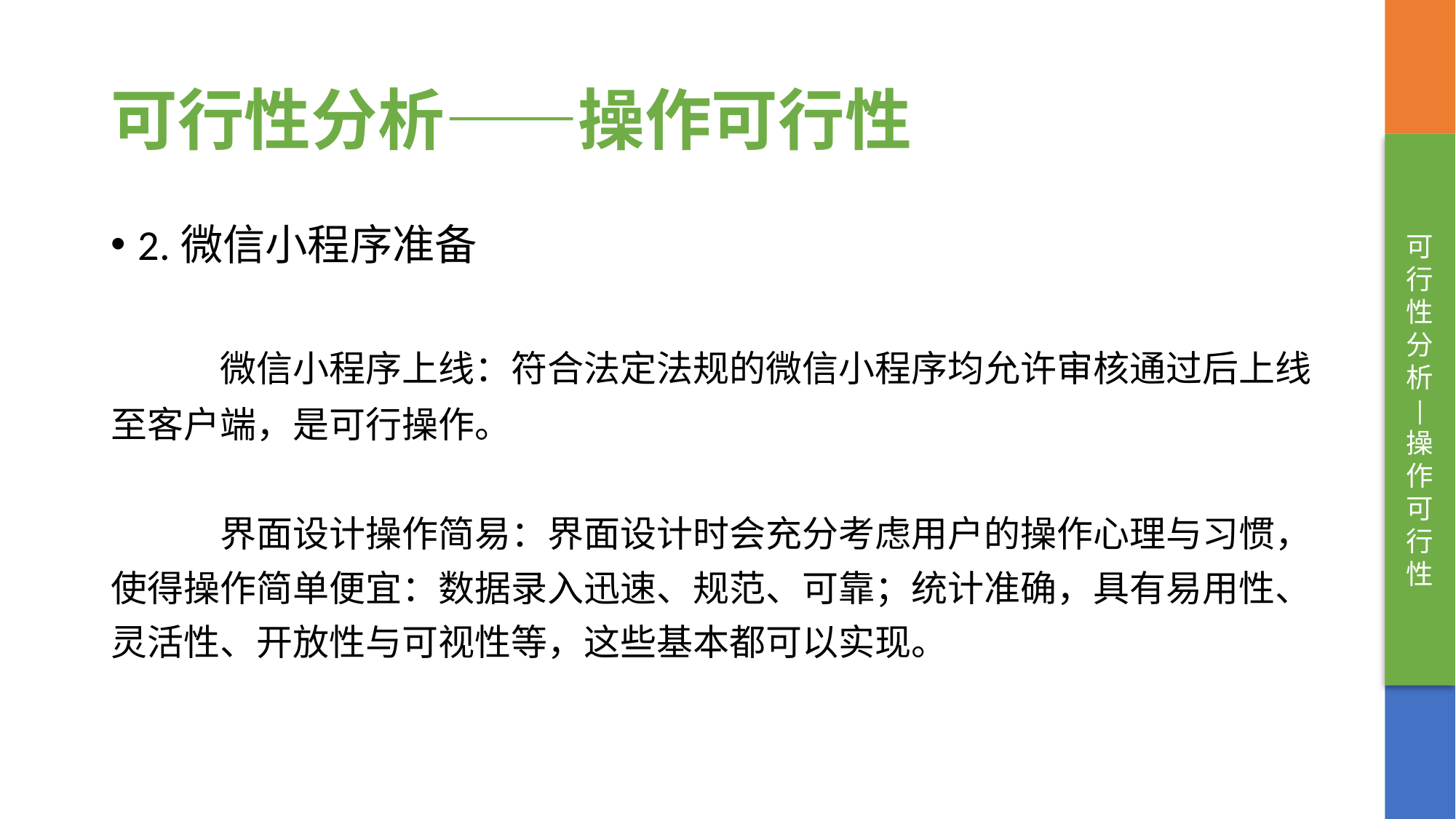

# 可行性分析——操作可行性
可行性分析
|
操作可行性
2.微信小程序准备

	微信小程序上线：符合法定法规的微信小程序均允许审核通过后上线
至客户端，是可行操作。

	界面设计操作简易：界面设计时会充分考虑用户的操作心理与习惯，
使得操作简单便宜：数据录入迅速、规范、可靠；统计准确，具有易用性、
灵活性、开放性与可视性等，这些基本都可以实现。